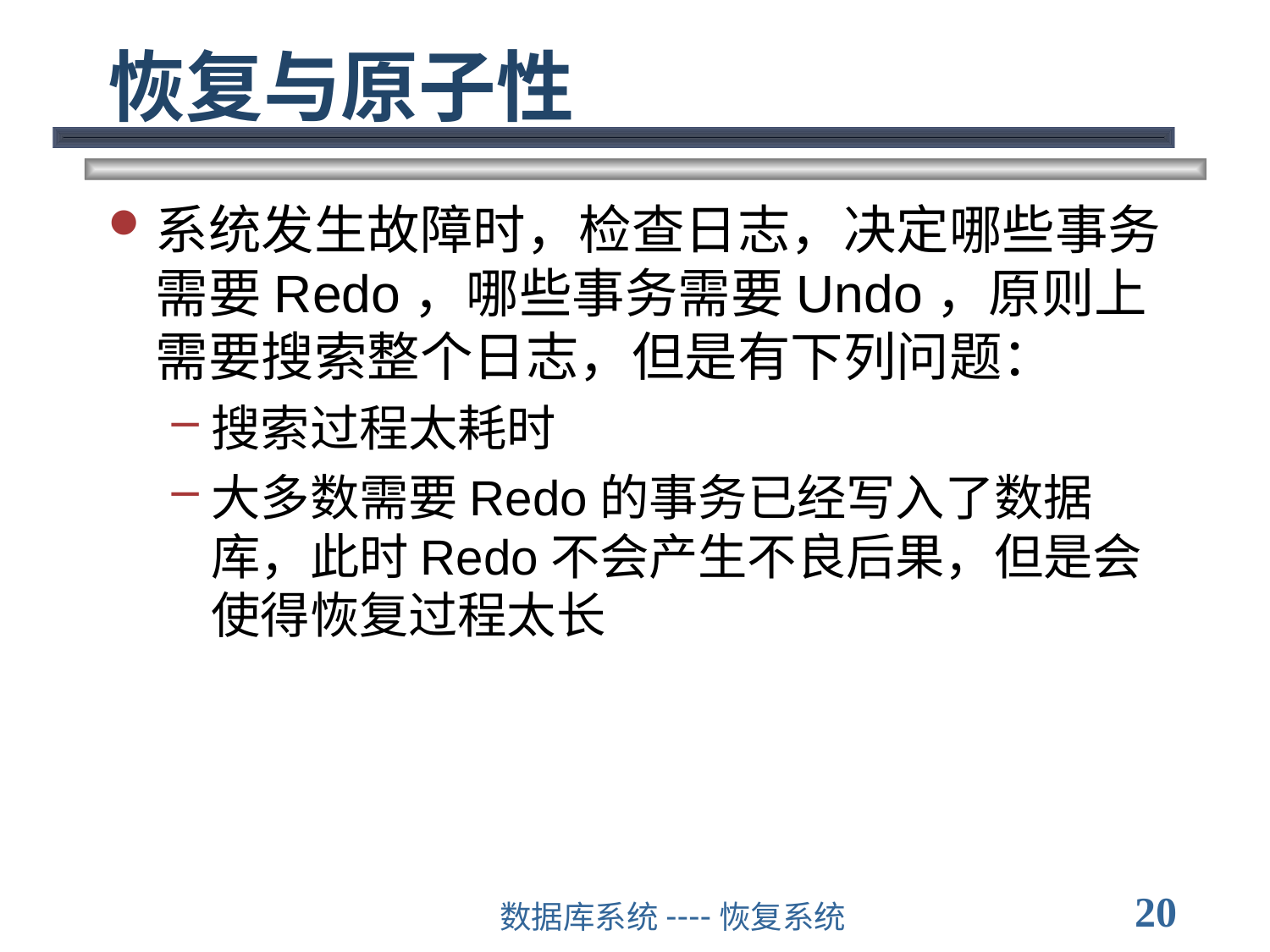

# 恢复与原子性
系统发生故障时，检查日志，决定哪些事务需要Redo，哪些事务需要Undo，原则上需要搜索整个日志，但是有下列问题：
搜索过程太耗时
大多数需要Redo的事务已经写入了数据库，此时Redo不会产生不良后果，但是会使得恢复过程太长

20
数据库系统----恢复系统